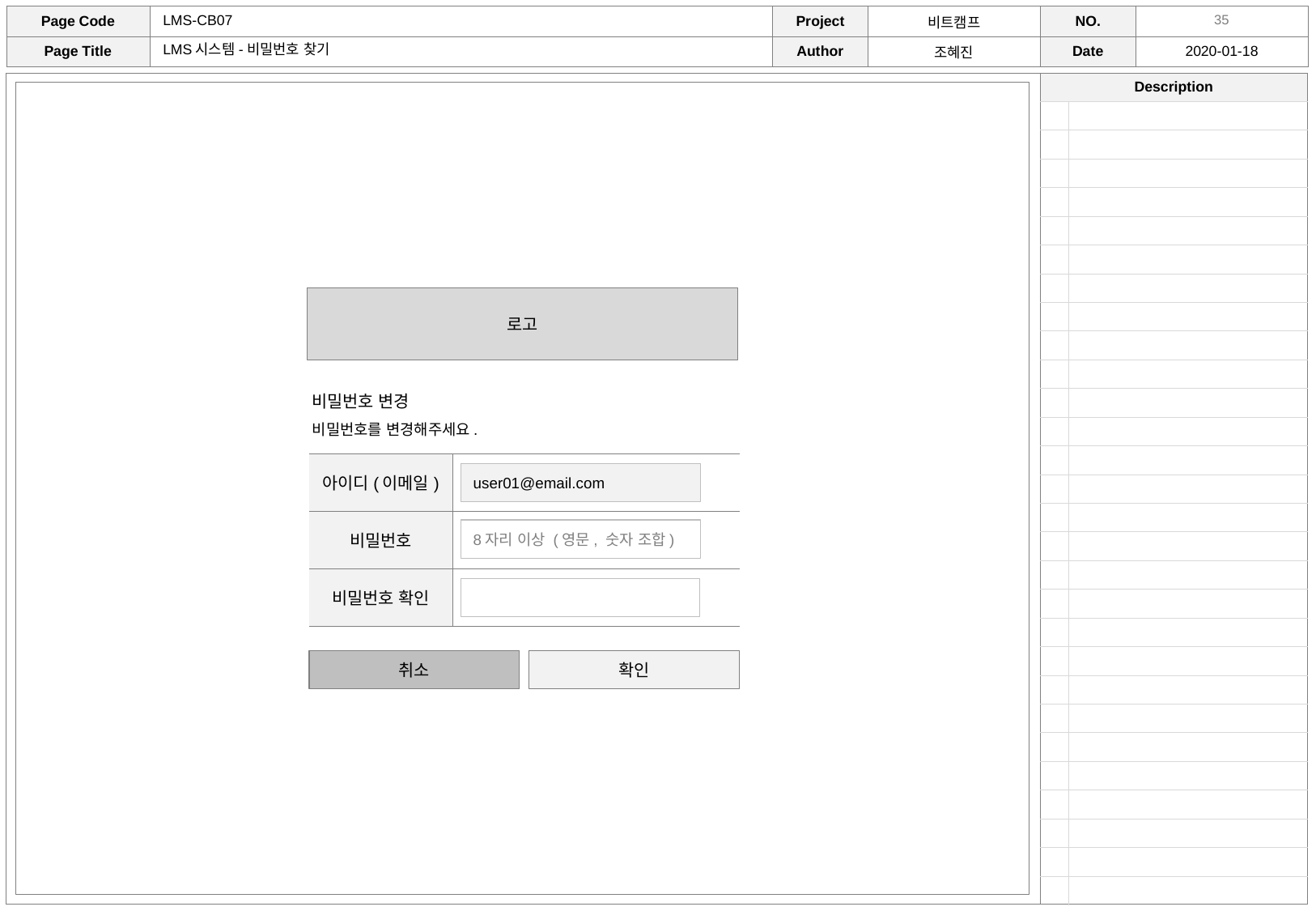

LMS-CB07
LMS시스템-비밀번호 찾기

|  |  |
| --- | --- |
|  |  |
|  |  |
|  |  |
|  |  |
|  |  |
|  |  |
|  |  |
|  |  |
|  |  |
|  |  |
|  |  |
|  |  |
|  |  |
|  |  |
|  |  |
|  |  |
|  |  |
|  |  |
|  |  |
|  |  |
|  |  |
|  |  |
|  |  |
|  |  |
|  |  |
|  |  |
|  |  |
로고
비밀번호 변경
비밀번호를 변경해주세요.
| 아이디(이메일) |  |
| --- | --- |
| 비밀번호 |  |
| 비밀번호 확인 |  |
user01@email.com
8자리 이상 (영문, 숫자 조합)

취소
확인